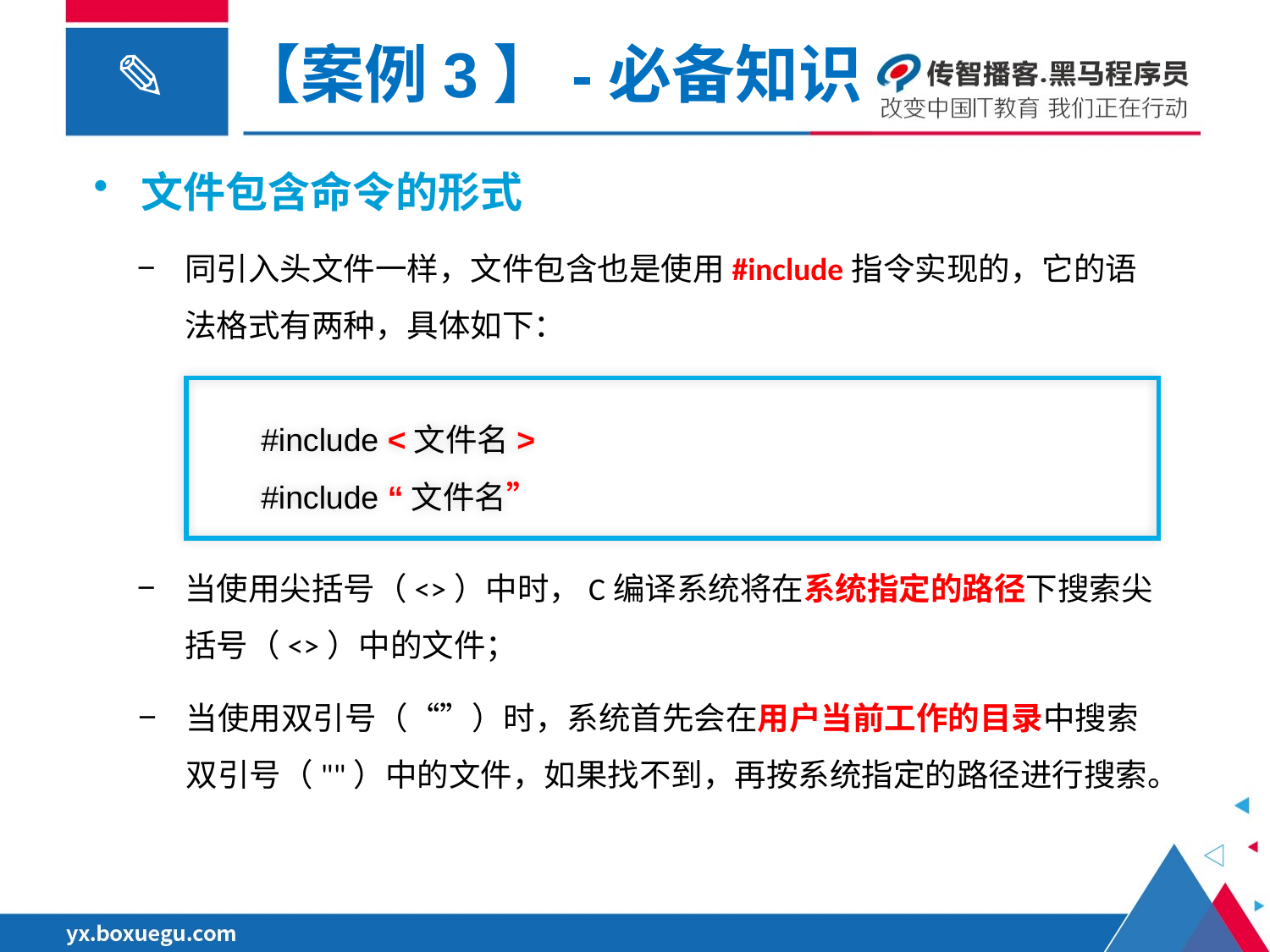

【案例3】-必备知识
文件包含命令的形式
同引入头文件一样，文件包含也是使用#include指令实现的，它的语法格式有两种，具体如下：

       #include <文件名>
       #include “文件名”

当使用尖括号（<>）中时，C编译系统将在系统指定的路径下搜索尖括号（<>）中的文件；

当使用双引号（“”）时，系统首先会在用户当前工作的目录中搜索双引号（""）中的文件，如果找不到，再按系统指定的路径进行搜索。